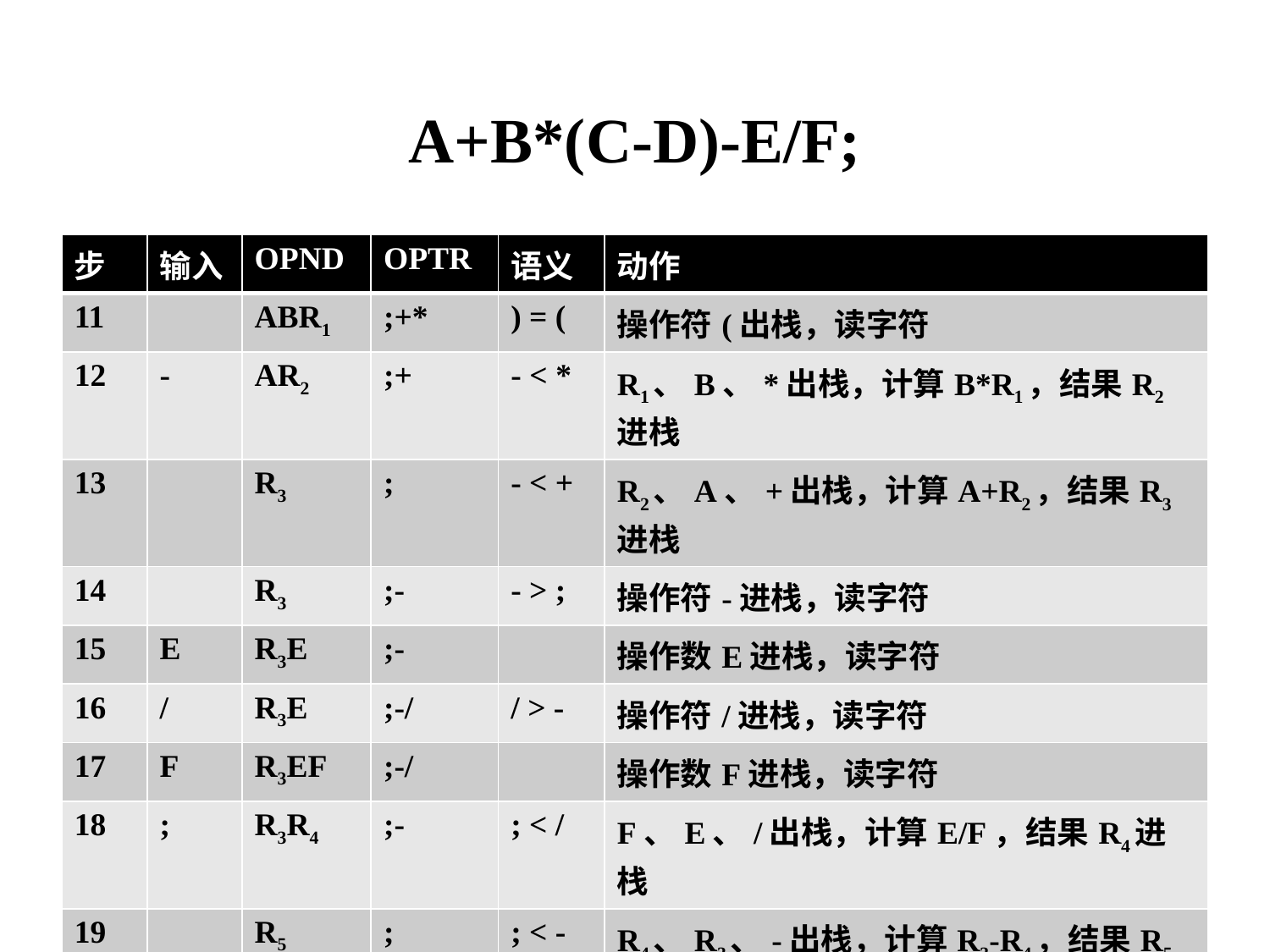

# A+B*(C-D)-E/F;
| 步 | 输入 | OPND | OPTR | 语义 | 动作 |
| --- | --- | --- | --- | --- | --- |
| 11 |  | ABR1 | ;+\* | ) = ( | 操作符(出栈，读字符 |
| 12 | - | AR2 | ;+ | - < \* | R1、B、\*出栈，计算B\*R1，结果R2进栈 |
| 13 |  | R3 | ; | - < + | R2、A、+出栈，计算A+R2，结果R3进栈 |
| 14 |  | R3 | ;- | - > ; | 操作符-进栈，读字符 |
| 15 | E | R3E | ;- |  | 操作数E进栈，读字符 |
| 16 | / | R3E | ;-/ | / > - | 操作符/进栈，读字符 |
| 17 | F | R3EF | ;-/ |  | 操作数F进栈，读字符 |
| 18 | ; | R3R4 | ;- | ; < / | F、E、/出栈，计算E/F，结果R4进栈 |
| 19 |  | R5 | ; | ; < - | R4、R3、-出栈，计算R3-R4，结果R5进栈 |
| 20 |  | R5 | ; |  | ;配对，结束，结果为R5 |